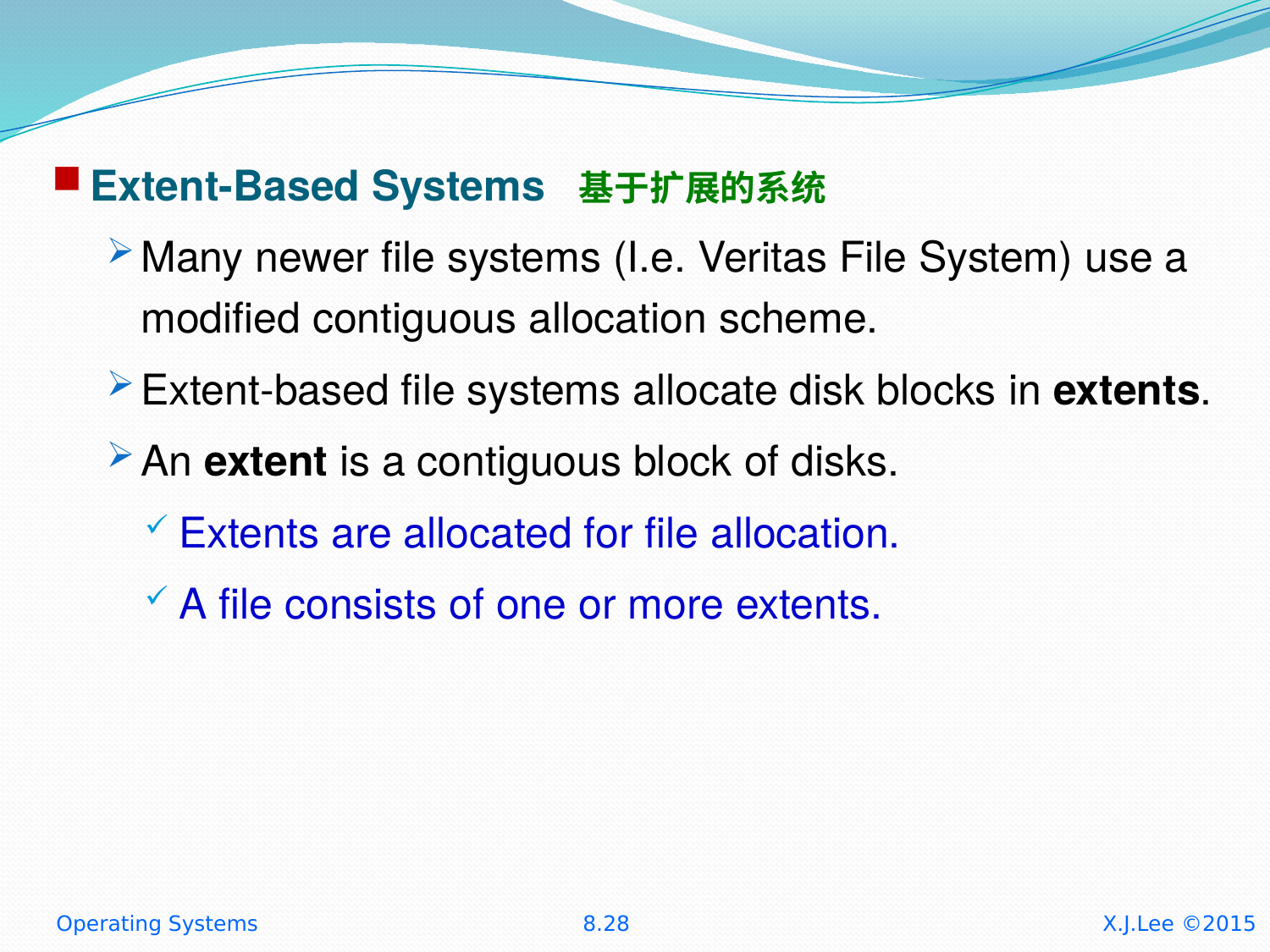

Extent-Based Systems  基于扩展的系统
Many newer file systems (I.e. Veritas File System) use a modified contiguous allocation scheme.
Extent-based file systems allocate disk blocks in extents.
An extent is a contiguous block of disks.
Extents are allocated for file allocation.
A file consists of one or more extents.
Operating Systems
8.28
X.J.Lee ©2015